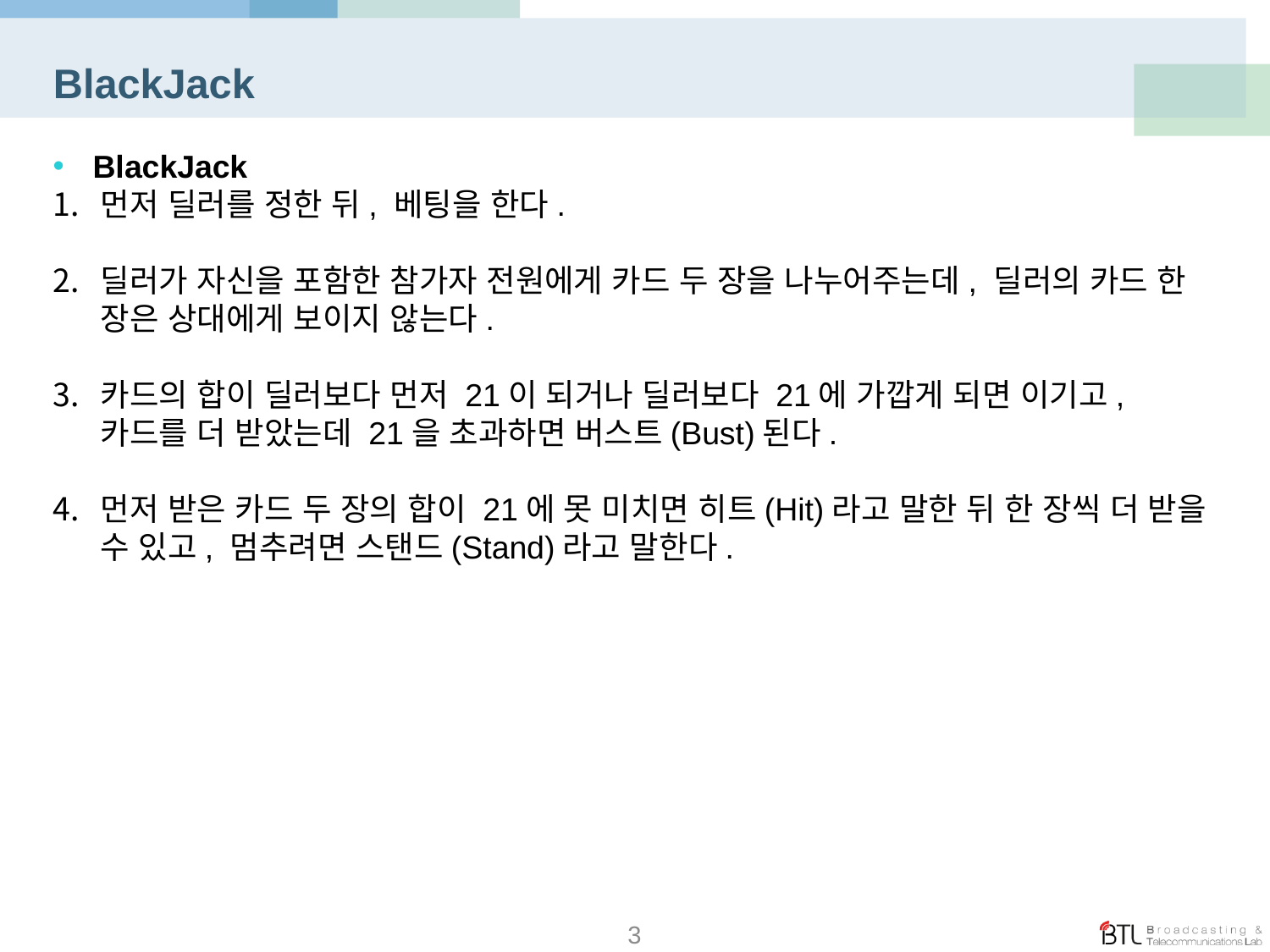

# BlackJack
BlackJack
먼저 딜러를 정한 뒤, 베팅을 한다.

딜러가 자신을 포함한 참가자 전원에게 카드 두 장을 나누어주는데, 딜러의 카드 한 장은 상대에게 보이지 않는다.

카드의 합이 딜러보다 먼저 21이 되거나 딜러보다 21에 가깝게 되면 이기고, 카드를 더 받았는데 21을 초과하면 버스트(Bust)된다.

먼저 받은 카드 두 장의 합이 21에 못 미치면 히트(Hit)라고 말한 뒤 한 장씩 더 받을 수 있고, 멈추려면 스탠드(Stand)라고 말한다.

3